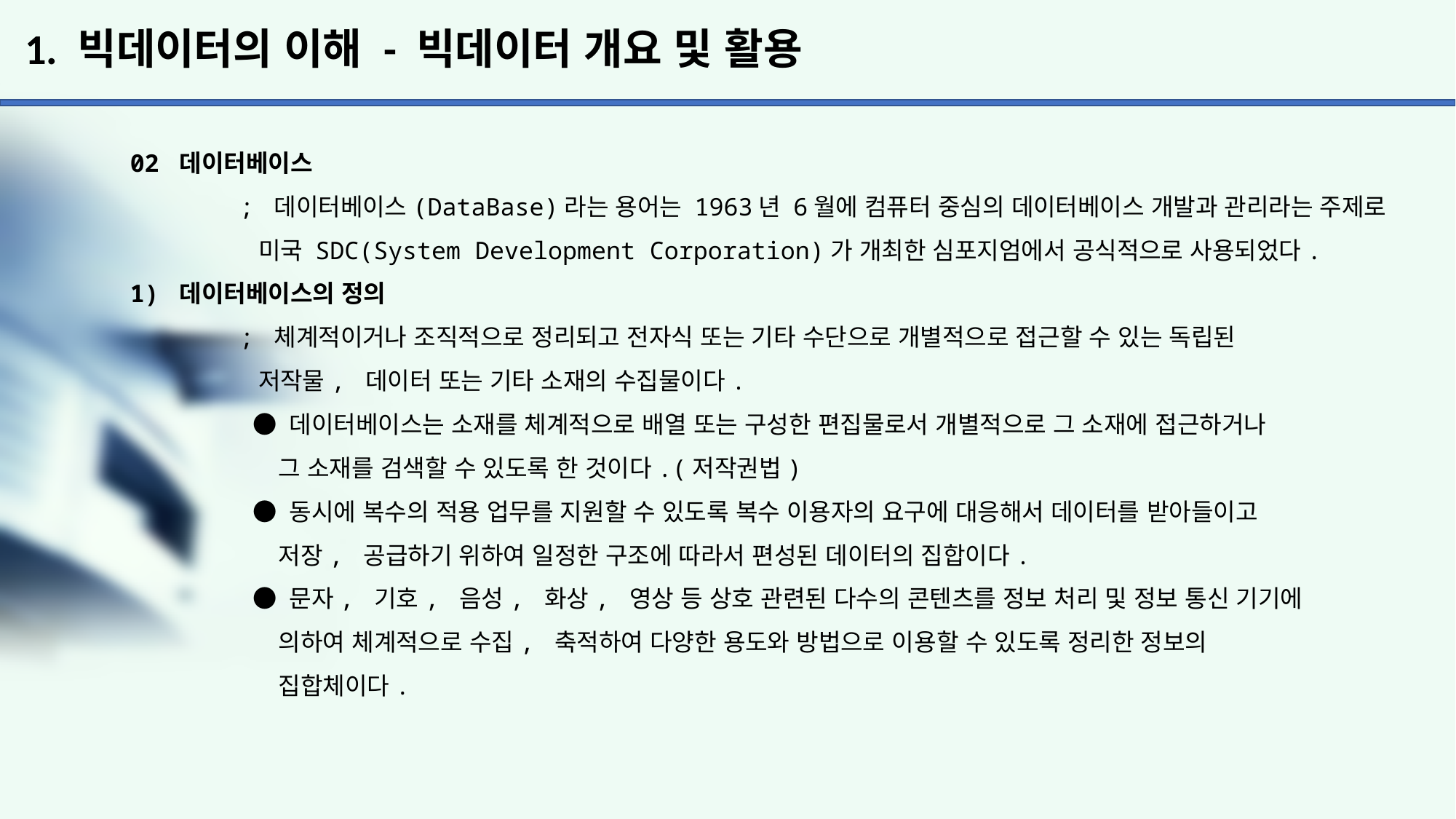

# 1. 빅데이터의 이해 - 빅데이터 개요 및 활용
02 데이터베이스
	; 데이터베이스(DataBase)라는 용어는 1963년 6월에 컴퓨터 중심의 데이터베이스 개발과 관리라는 주제로
	  미국 SDC(System Development Corporation)가 개최한 심포지엄에서 공식적으로 사용되었다.
1) 데이터베이스의 정의
	; 체계적이거나 조직적으로 정리되고 전자식 또는 기타 수단으로 개별적으로 접근할 수 있는 독립된
	  저작물, 데이터 또는 기타 소재의 수집물이다.
	  ● 데이터베이스는 소재를 체계적으로 배열 또는 구성한 편집물로서 개별적으로 그 소재에 접근하거나
	     그 소재를 검색할 수 있도록 한 것이다.(저작권법)
	  ● 동시에 복수의 적용 업무를 지원할 수 있도록 복수 이용자의 요구에 대응해서 데이터를 받아들이고
	     저장, 공급하기 위하여 일정한 구조에 따라서 편성된 데이터의 집합이다.
	  ● 문자, 기호, 음성, 화상, 영상 등 상호 관련된 다수의 콘텐츠를 정보 처리 및 정보 통신 기기에
	     의하여 체계적으로 수집, 축적하여 다양한 용도와 방법으로 이용할 수 있도록 정리한 정보의
	     집합체이다.